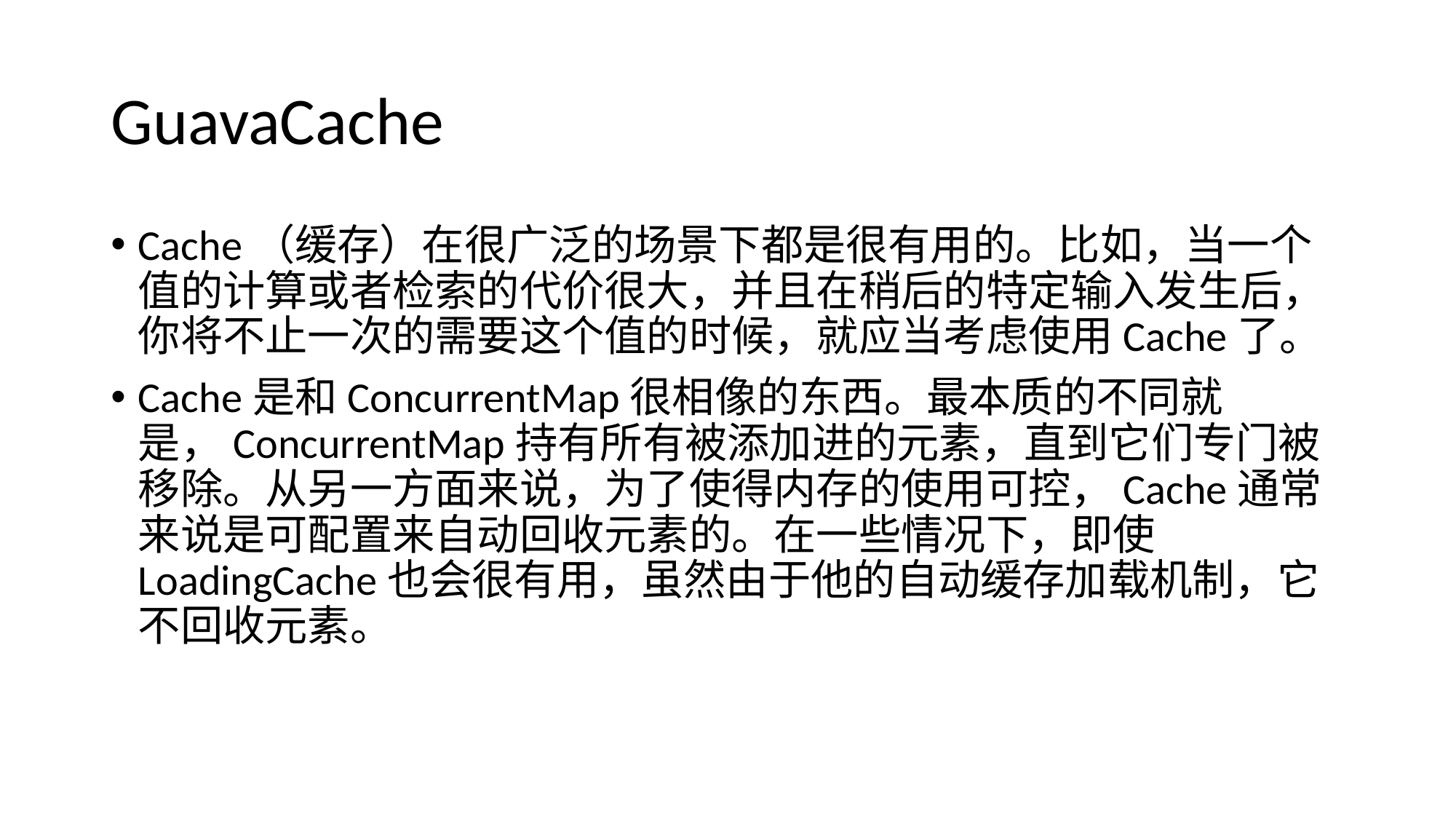

# GuavaCache
Cache（缓存）在很广泛的场景下都是很有用的。比如，当一个值的计算或者检索的代价很大，并且在稍后的特定输入发生后，你将不止一次的需要这个值的时候，就应当考虑使用Cache了。
Cache是和ConcurrentMap很相像的东西。最本质的不同就是，ConcurrentMap持有所有被添加进的元素，直到它们专门被移除。从另一方面来说，为了使得内存的使用可控，Cache通常来说是可配置来自动回收元素的。在一些情况下，即使LoadingCache也会很有用，虽然由于他的自动缓存加载机制，它不回收元素。